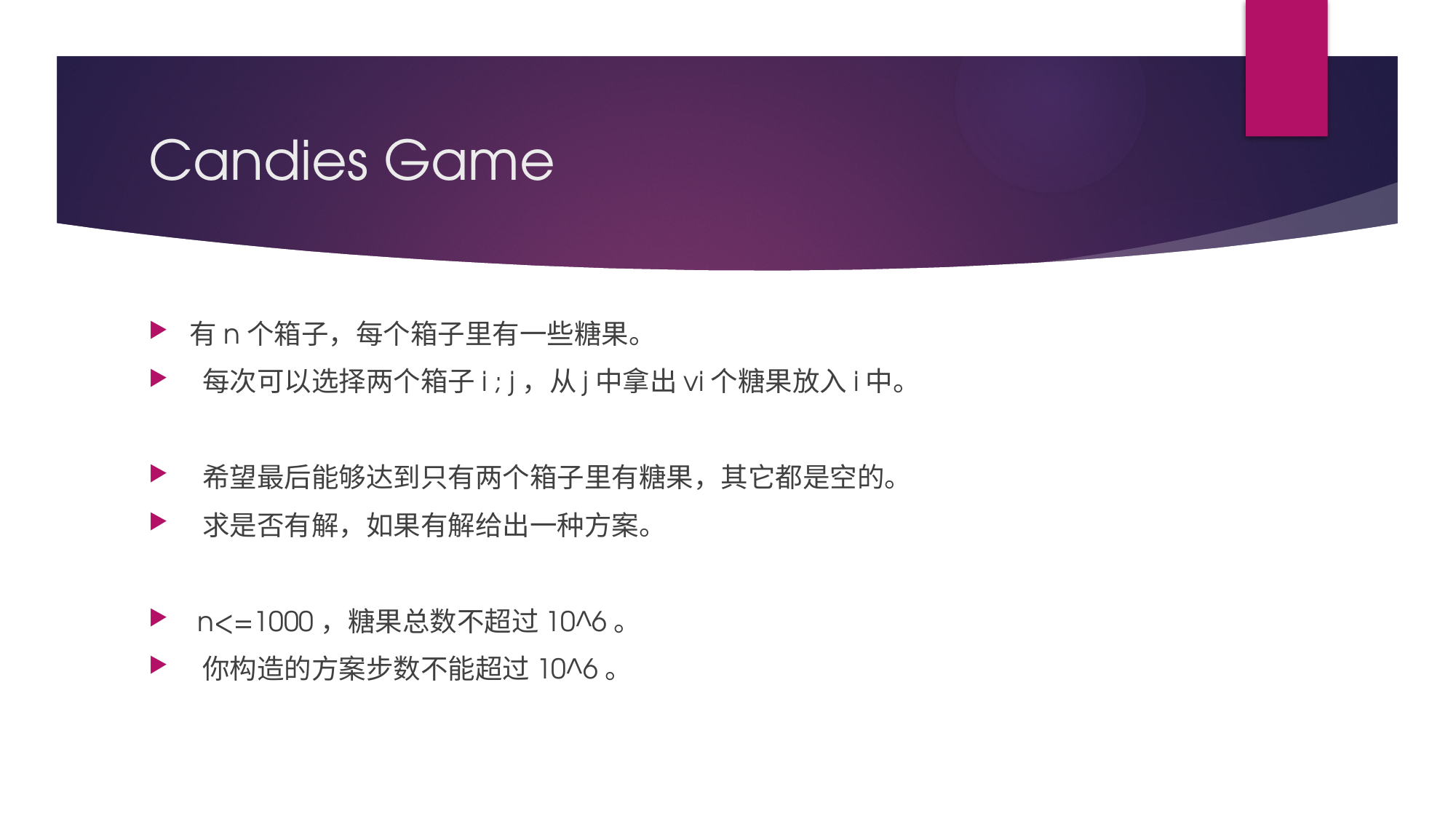

# Candies Game
有n个箱子，每个箱子里有一些糖果。
 每次可以选择两个箱子i ; j，从j中拿出vi个糖果放入i中。

 希望最后能够达到只有两个箱子里有糖果，其它都是空的。
 求是否有解，如果有解给出一种方案。

 n<=1000，糖果总数不超过10^6。
 你构造的方案步数不能超过10^6。